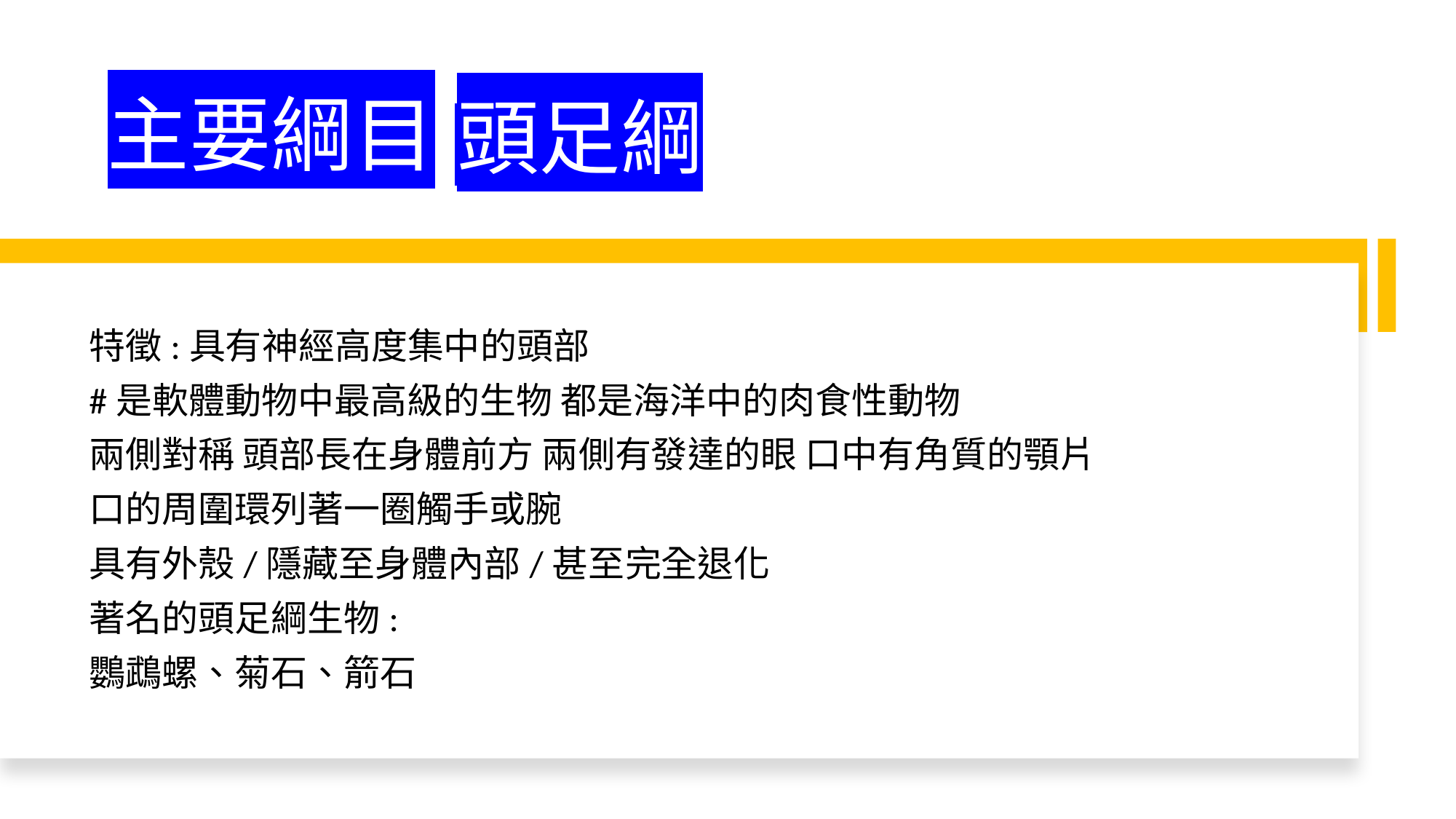

# 主要綱目:
頭足綱

特徵:具有神經高度集中的頭部
#是軟體動物中最高級的生物 都是海洋中的肉食性動物
兩側對稱 頭部長在身體前方 兩側有發達的眼 口中有角質的顎片
口的周圍環列著一圈觸手或腕
具有外殼/隱藏至身體內部/甚至完全退化
著名的頭足綱生物:
鸚鵡螺、菊石、箭石